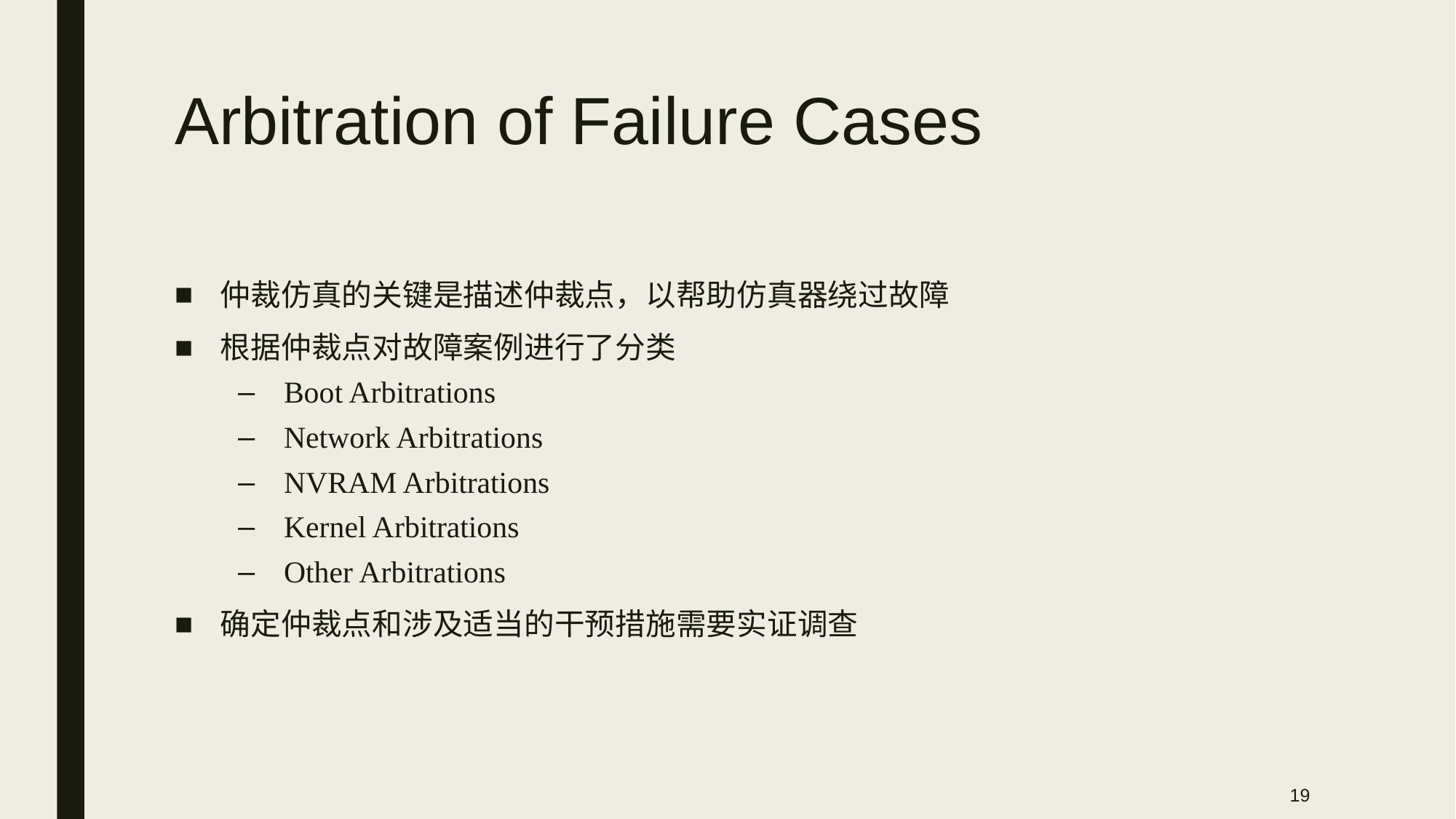

# Arbitration of Failure Cases
仲裁仿真的关键是描述仲裁点，以帮助仿真器绕过故障
根据仲裁点对故障案例进行了分类
Boot Arbitrations
Network Arbitrations
NVRAM Arbitrations
Kernel Arbitrations
Other Arbitrations
确定仲裁点和涉及适当的干预措施需要实证调查

19